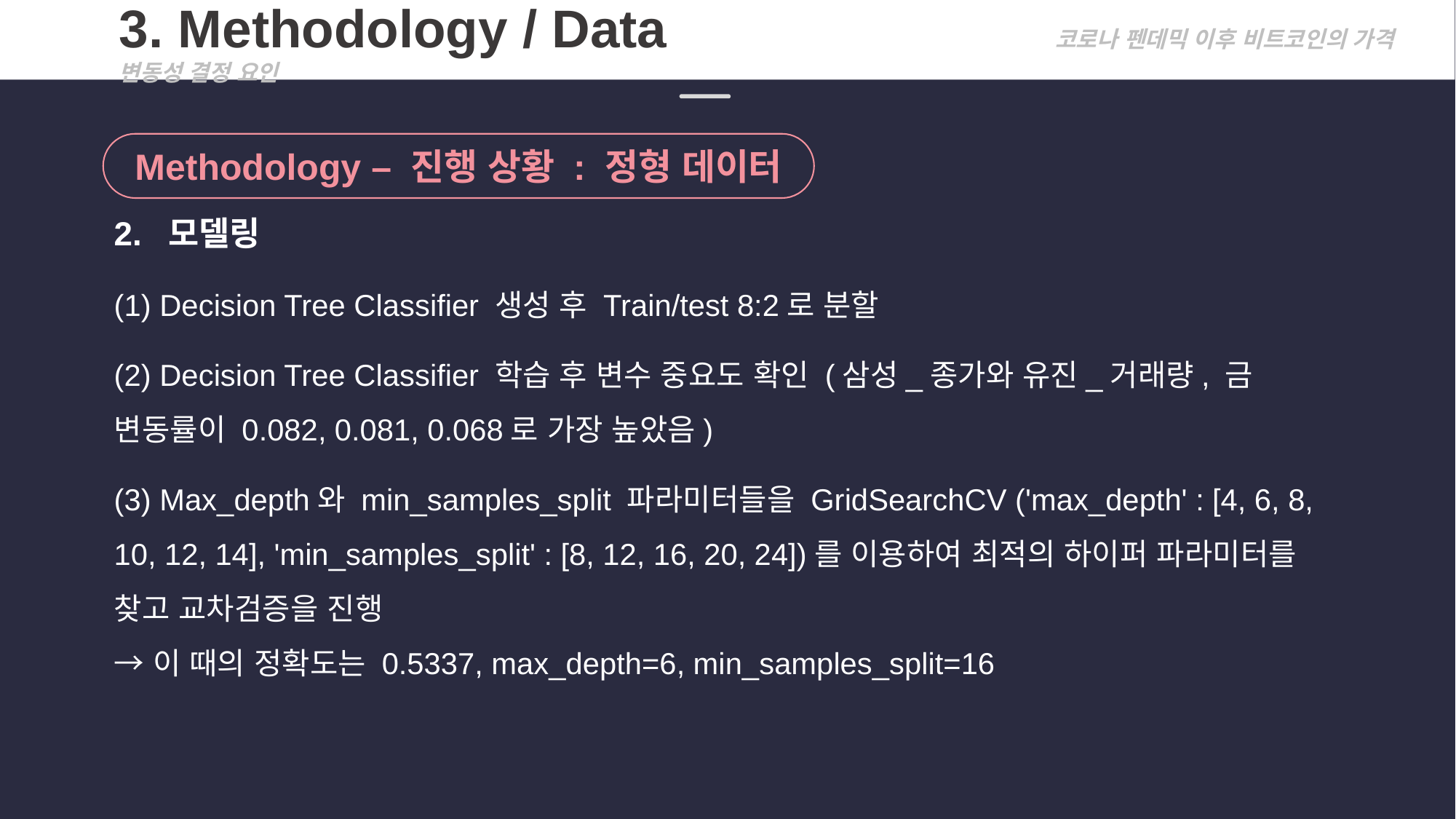

3. Methodology / Data			         코로나 펜데믹 이후 비트코인의 가격 변동성 결정 요인

Methodology – 진행 상황 : 정형 데이터
2.  모델링
(1) Decision Tree Classifier 생성 후 Train/test 8:2로 분할
(2) Decision Tree Classifier 학습 후 변수 중요도 확인 (삼성_종가와 유진_거래량, 금 변동률이 0.082, 0.081, 0.068로 가장 높았음)
(3) Max_depth와 min_samples_split 파라미터들을 GridSearchCV ('max_depth' : [4, 6, 8, 10, 12, 14], 'min_samples_split' : [8, 12, 16, 20, 24])를 이용하여 최적의 하이퍼 파라미터를 찾고 교차검증을 진행
→ 이 때의 정확도는 0.5337, max_depth=6, min_samples_split=16